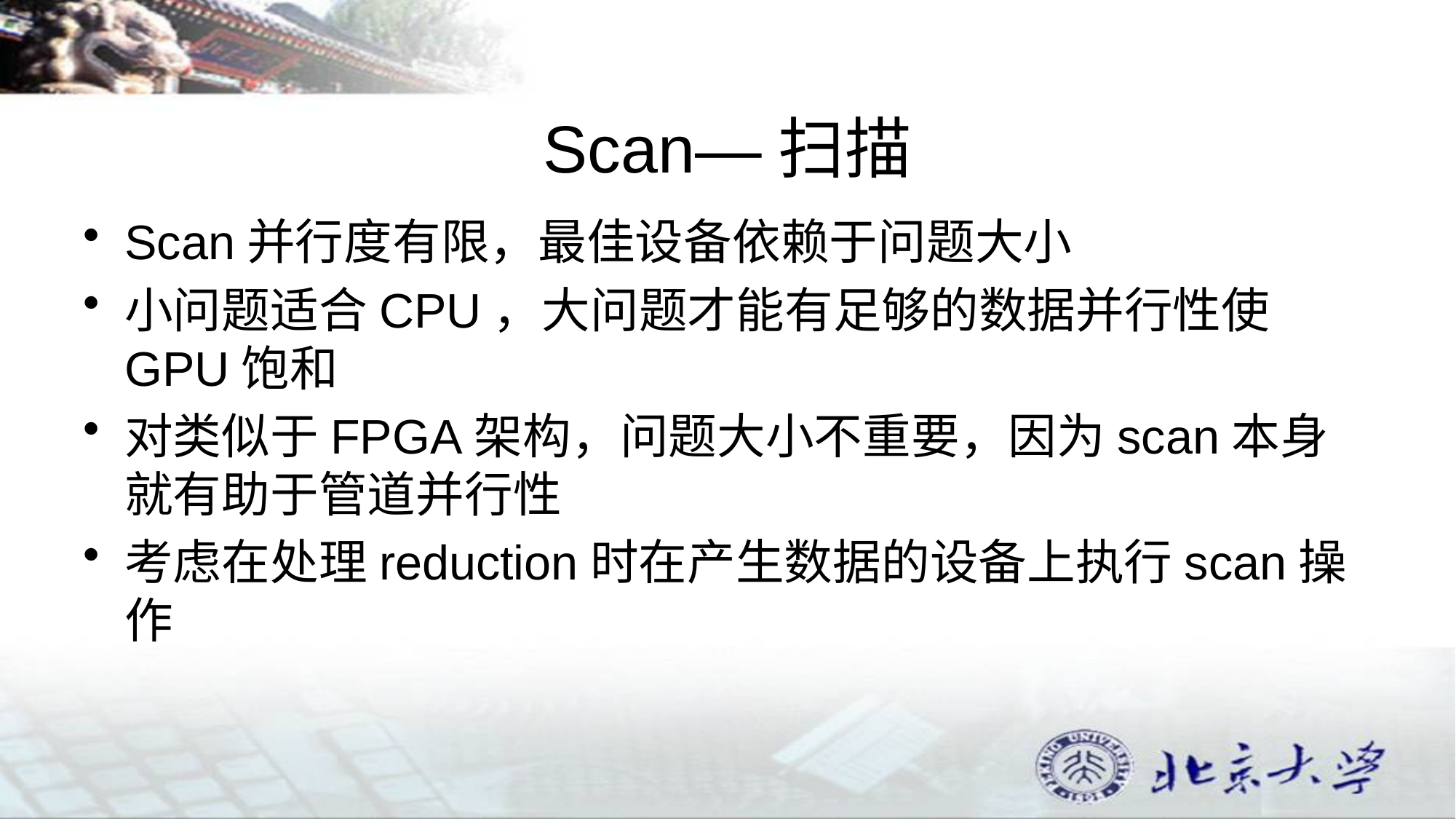

# Scan—扫描
Scan并行度有限，最佳设备依赖于问题大小
小问题适合CPU，大问题才能有足够的数据并行性使GPU饱和
对类似于FPGA架构，问题大小不重要，因为scan本身就有助于管道并行性
考虑在处理reduction时在产生数据的设备上执行scan操作